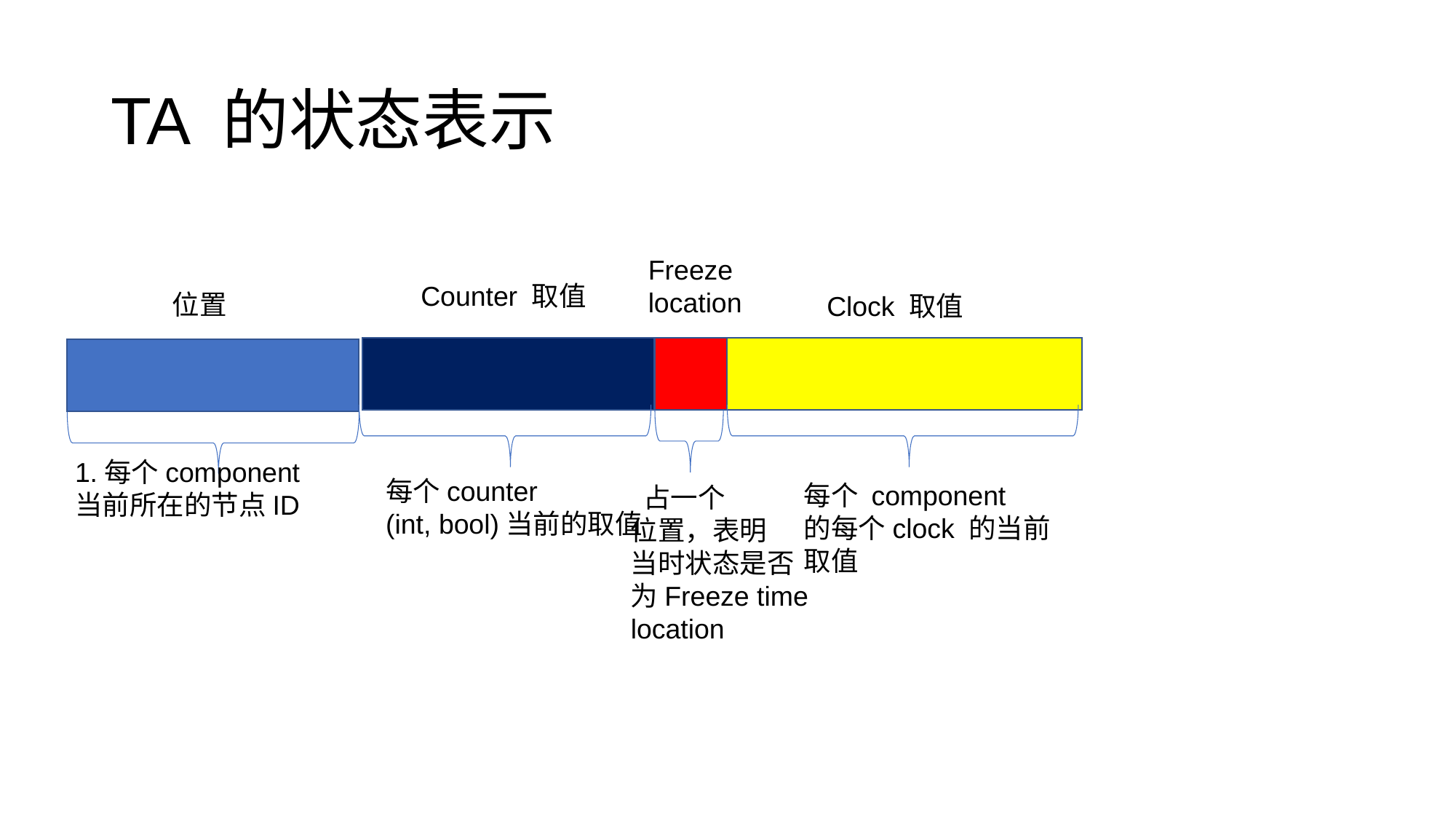

# TA 的状态表示
Freeze
location

Counter 取值
Clock 取值

每个counter
(int, bool)当前的取值
每个 component
的每个clock 的当前
取值
 占一个
位置，表明
当时状态是否
为Freeze time
location

位置

1.每个component
当前所在的节点ID